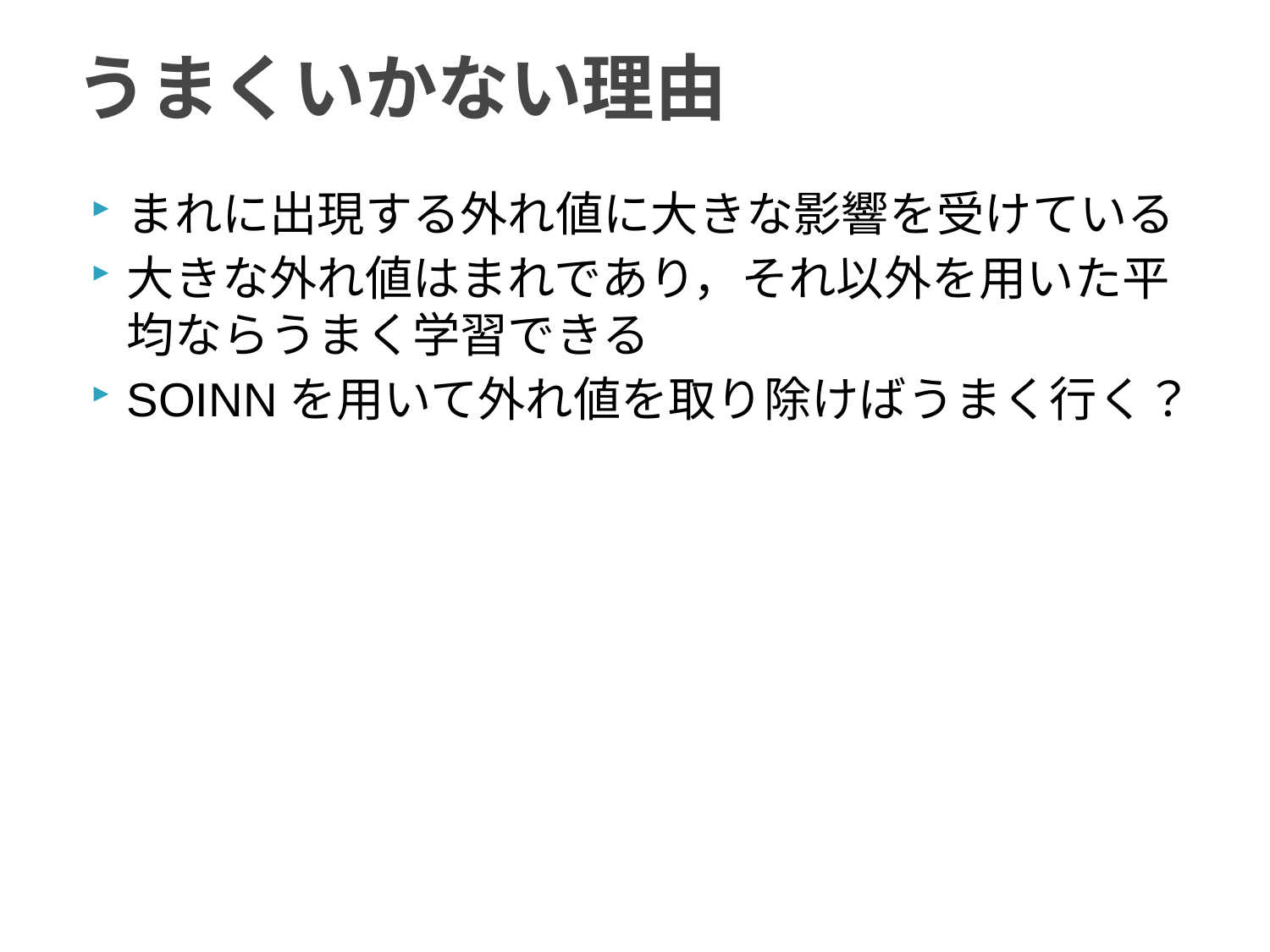

# うまくいかない理由
まれに出現する外れ値に大きな影響を受けている
大きな外れ値はまれであり，それ以外を用いた平均ならうまく学習できる
SOINNを用いて外れ値を取り除けばうまく行く？